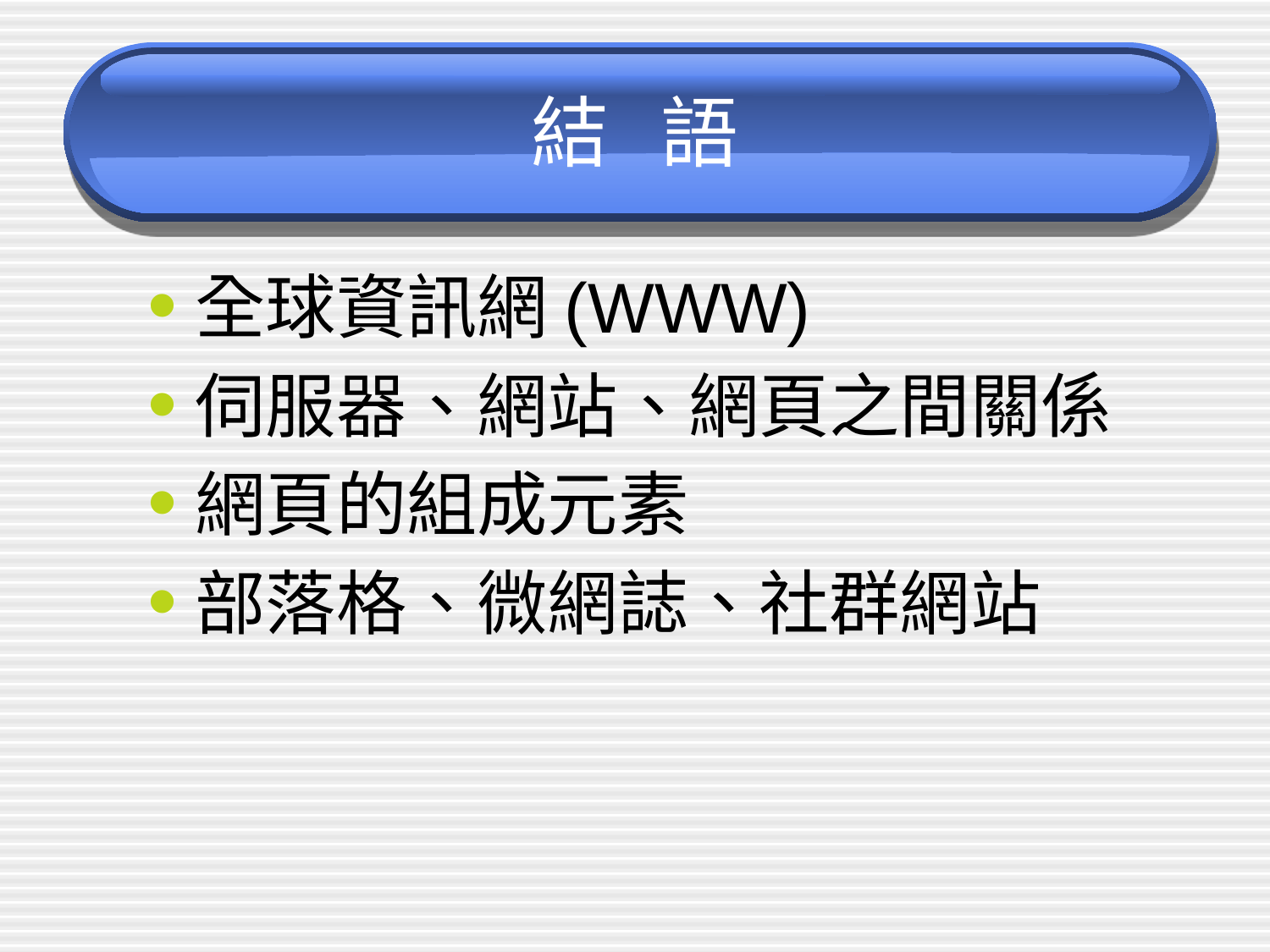

# 結   語
全球資訊網(WWW)
伺服器、網站、網頁之間關係
網頁的組成元素
部落格、微網誌、社群網站